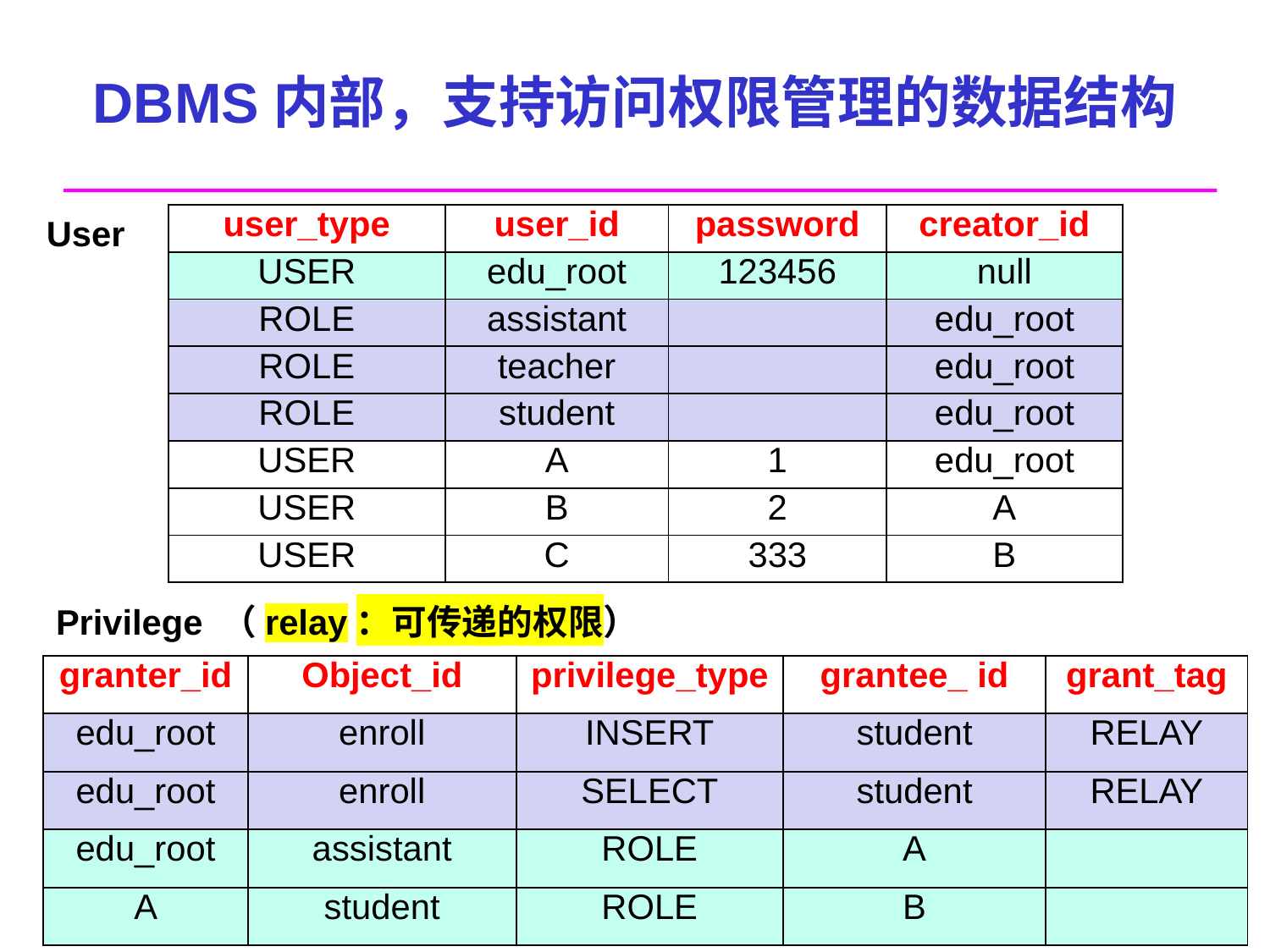

DBMS内部，支持访问权限管理的数据结构
User
| user\_type | user\_id | password | creator\_id |
| --- | --- | --- | --- |
| USER | edu\_root | 123456 | null |
| ROLE | assistant |  | edu\_root |
| ROLE | teacher |  | edu\_root |
| ROLE | student |  | edu\_root |
| USER | A | 1 | edu\_root |
| USER | B | 2 | A |
| USER | C | 333 | B |
Privilege （relay：可传递的权限）
| granter\_id | Object\_id | privilege\_type | grantee\_ id | grant\_tag |
| --- | --- | --- | --- | --- |
| edu\_root | enroll | INSERT | student | RELAY |
| edu\_root | enroll | SELECT | student | RELAY |
| edu\_root | assistant | ROLE | A |  |
| A | student | ROLE | B |  |